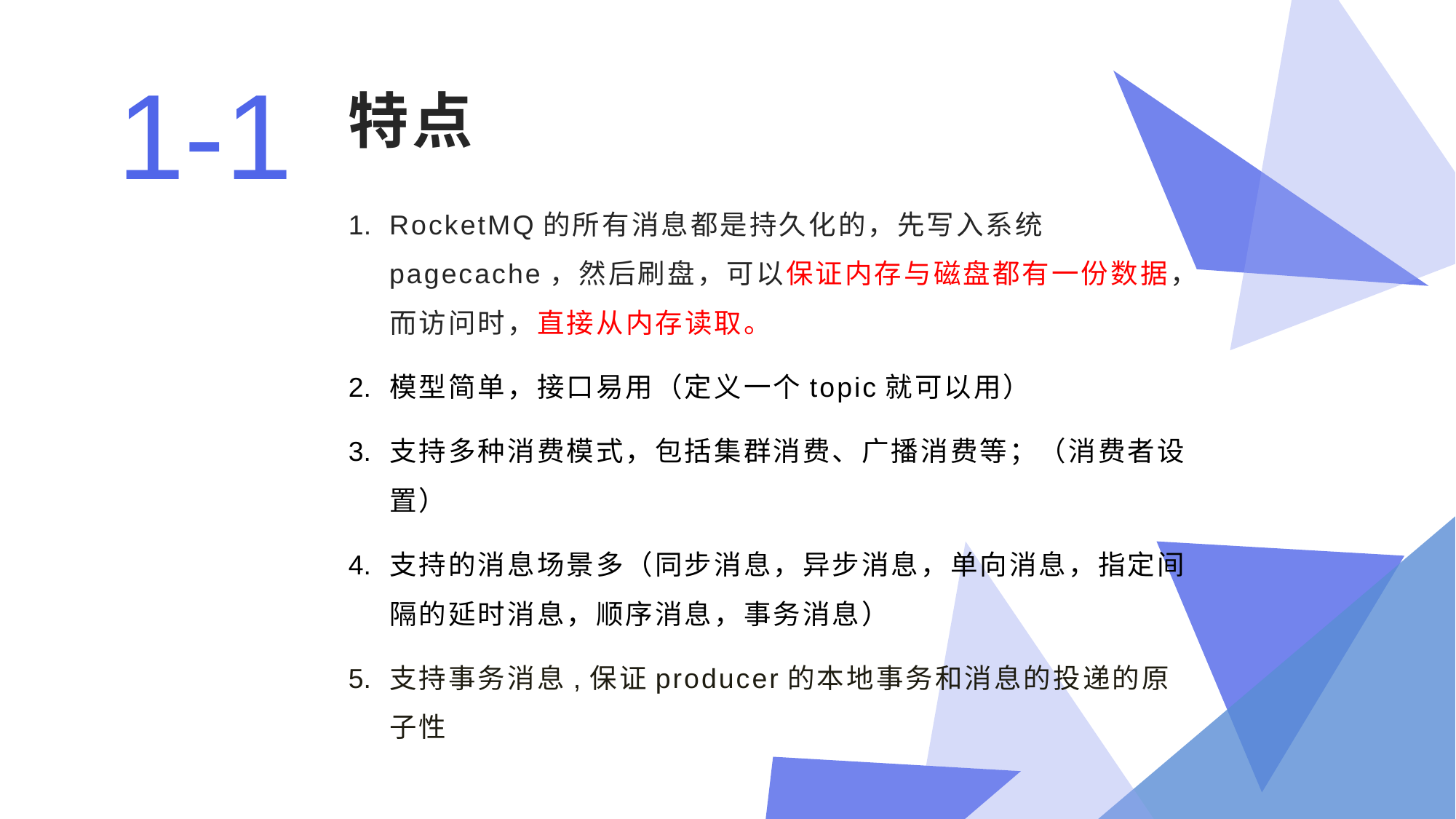

1-1
# 特点
RocketMQ的所有消息都是持久化的，先写入系统pagecache，然后刷盘，可以保证内存与磁盘都有一份数据，而访问时，直接从内存读取。
模型简单，接口易用（定义一个topic就可以用）
支持多种消费模式，包括集群消费、广播消费等；（消费者设置）
支持的消息场景多（同步消息，异步消息，单向消息，指定间隔的延时消息，顺序消息，事务消息）
支持事务消息,保证producer的本地事务和消息的投递的原子性